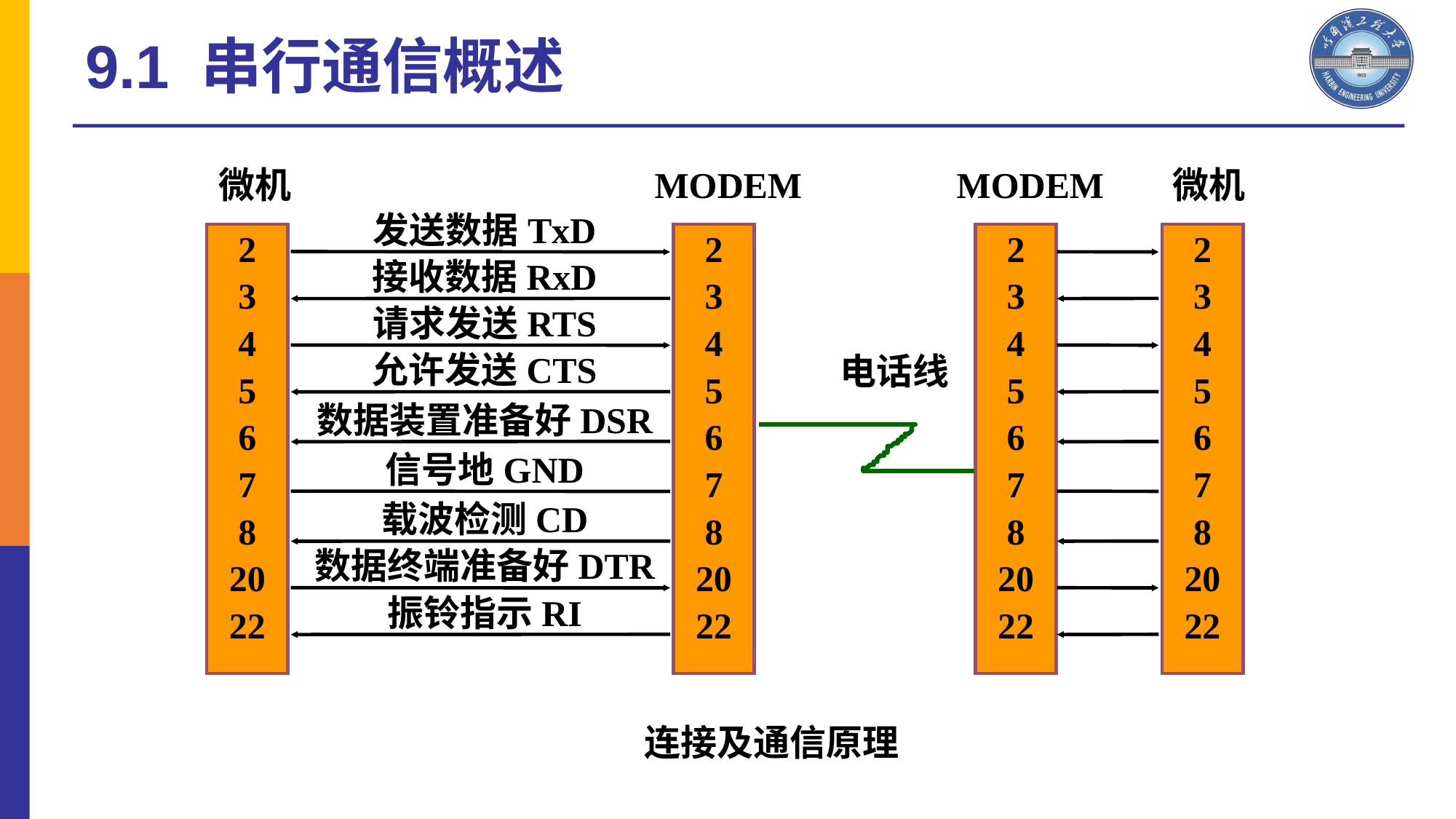

9.1 串行通信概述
微机
MODEM
MODEM
微机
发送数据TxD
接收数据RxD
请求发送RTS
允许发送CTS
数据装置准备好DSR
信号地GND
载波检测CD
数据终端准备好DTR
振铃指示RI

2
3
4
5
6
7
8
20
22
2
3
4
5
6
7
8
20
22
2
3
4
5
6
7
8
20
22
2
3
4
5
6
7
8
20
22

电话线

连接及通信原理